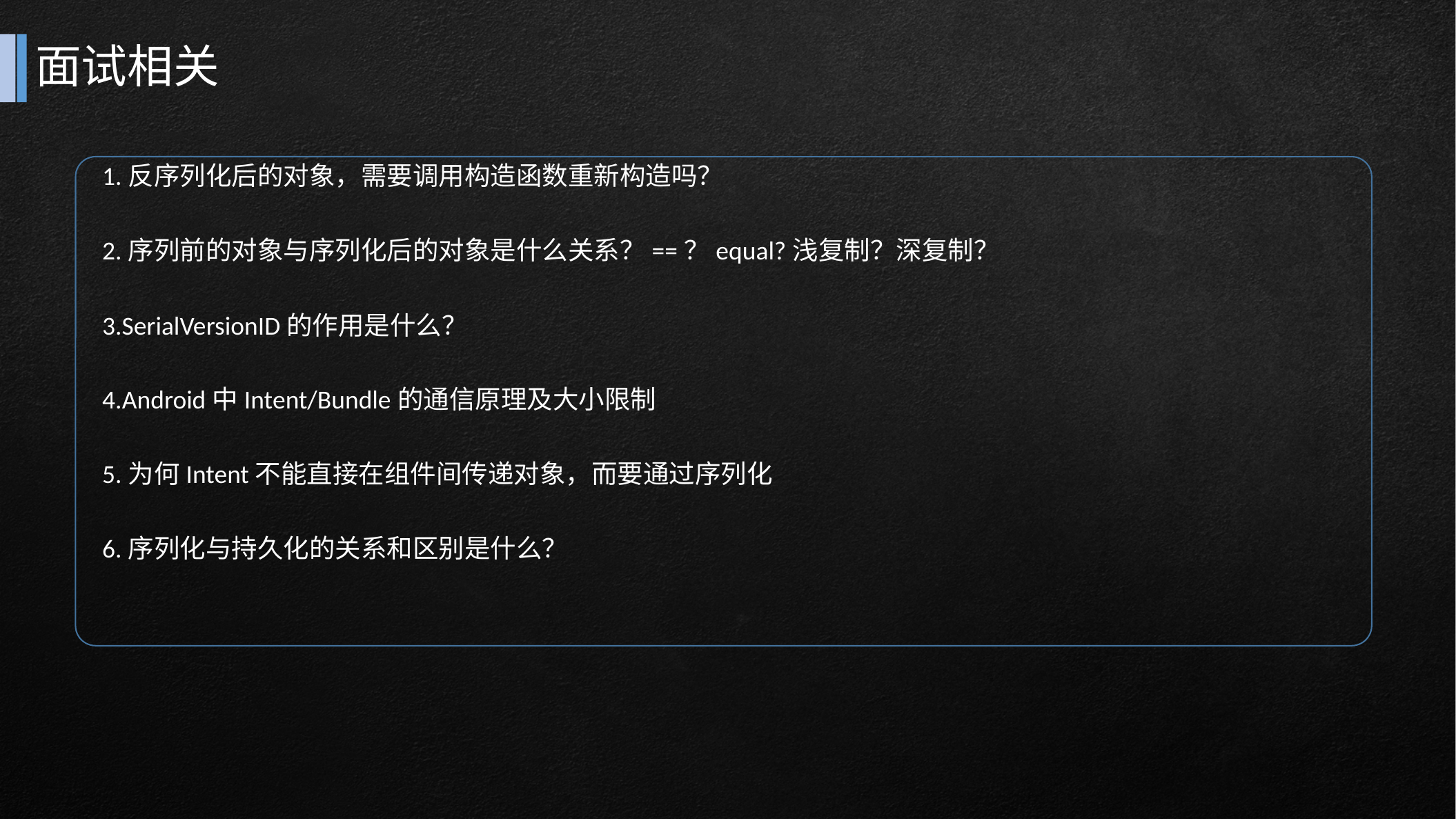

# 面试相关
1.反序列化后的对象，需要调用构造函数重新构造吗？

2.序列前的对象与序列化后的对象是什么关系？==？equal?浅复制？深复制？

3.SerialVersionID的作用是什么？

4.Android中Intent/Bundle的通信原理及大小限制

5.为何Intent不能直接在组件间传递对象，而要通过序列化

6.序列化与持久化的关系和区别是什么？